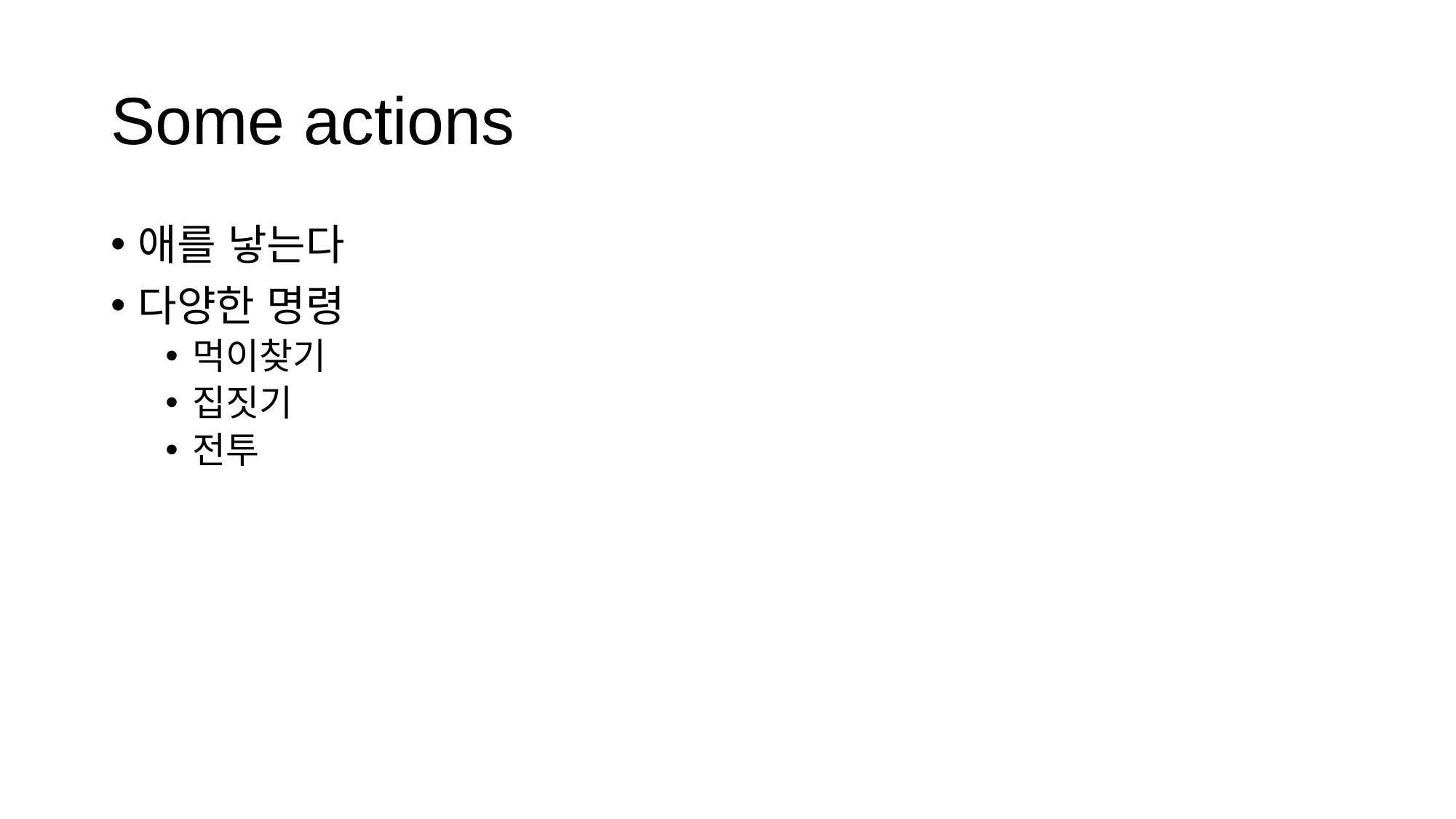

# Some actions
애를 낳는다
다양한 명령
먹이찾기
집짓기
전투